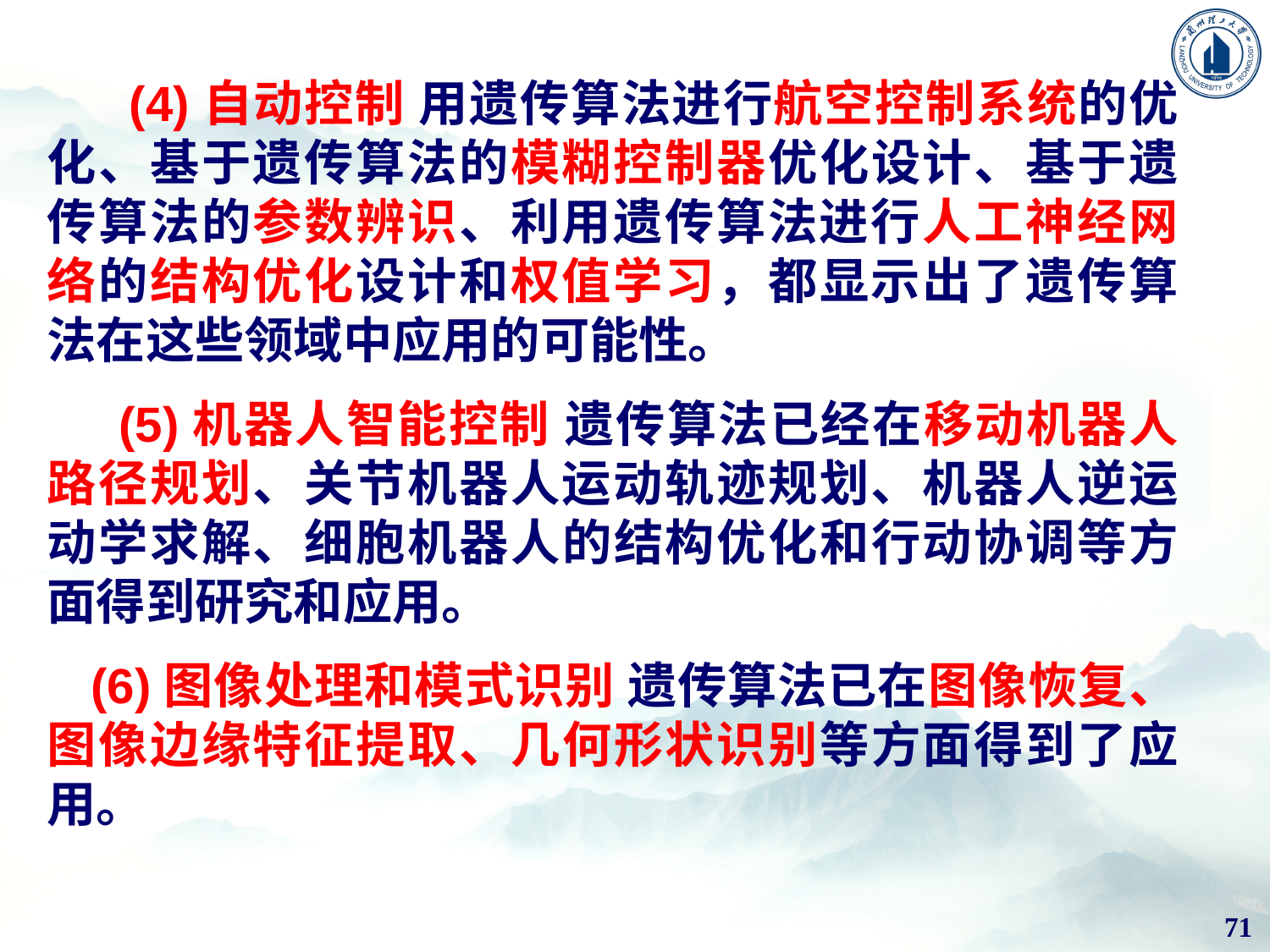

(4)自动控制 用遗传算法进行航空控制系统的优化、基于遗传算法的模糊控制器优化设计、基于遗传算法的参数辨识、利用遗传算法进行人工神经网络的结构优化设计和权值学习，都显示出了遗传算法在这些领域中应用的可能性。
     (5)机器人智能控制 遗传算法已经在移动机器人路径规划、关节机器人运动轨迹规划、机器人逆运动学求解、细胞机器人的结构优化和行动协调等方面得到研究和应用。
   (6)图像处理和模式识别 遗传算法已在图像恢复、图像边缘特征提取、几何形状识别等方面得到了应用。

71